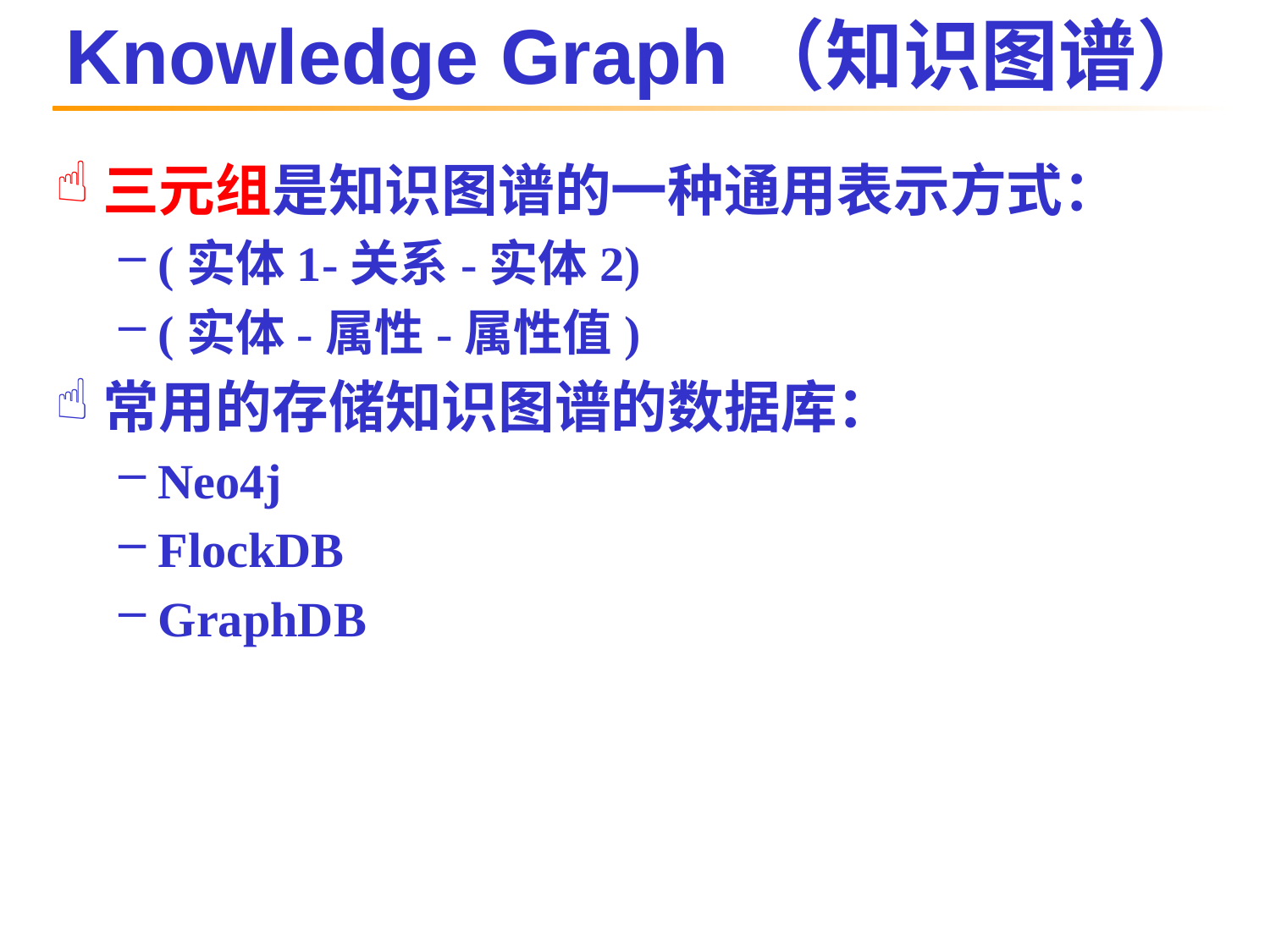

# Knowledge Graph（知识图谱）
三元组是知识图谱的一种通用表示方式：
(实体1-关系-实体2)
(实体-属性-属性值)
常用的存储知识图谱的数据库：
Neo4j
FlockDB
GraphDB